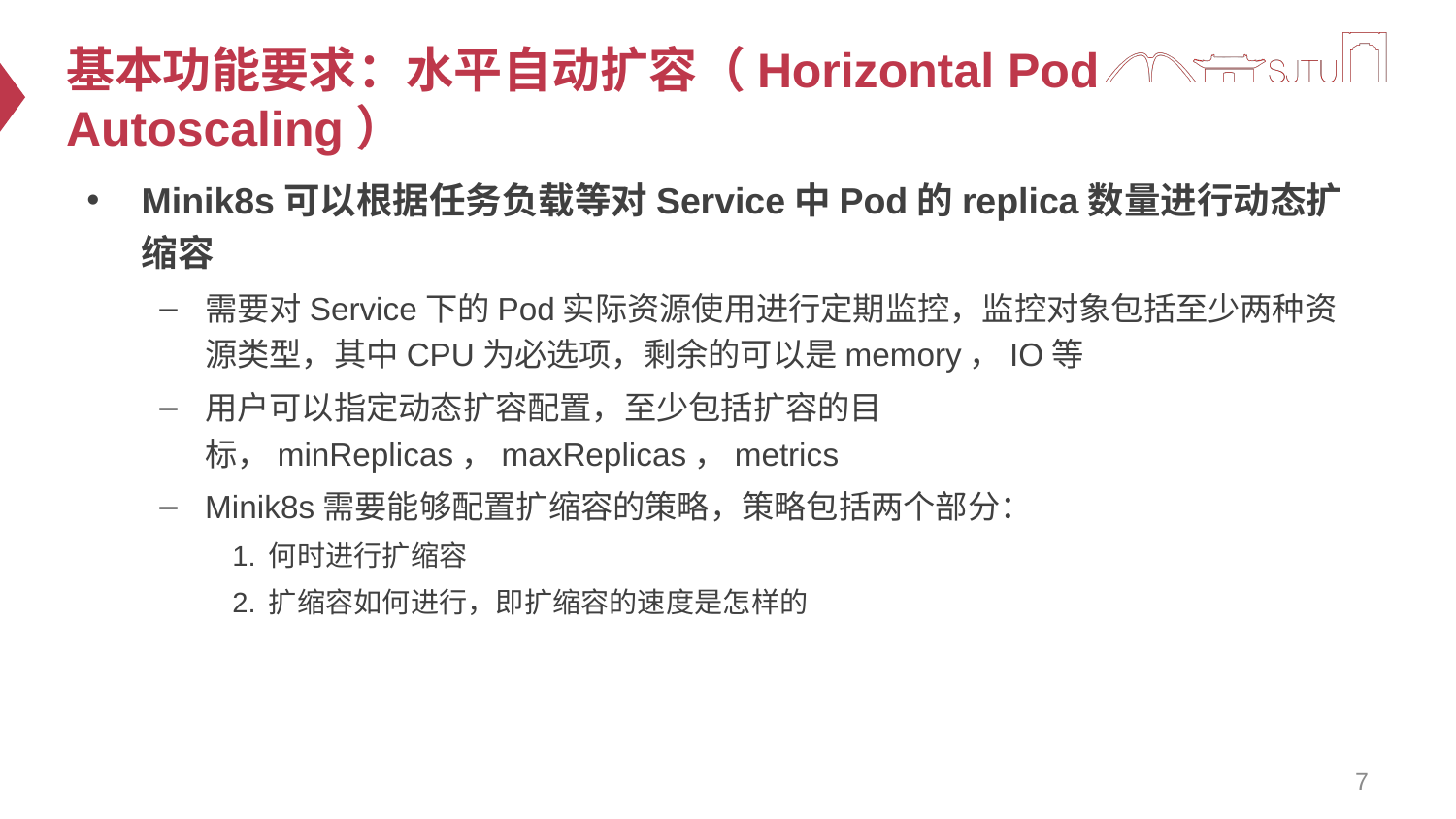

# 基本功能要求：水平自动扩容（Horizontal Pod Autoscaling）
Minik8s可以根据任务负载等对Service中Pod的replica数量进行动态扩缩容
需要对Service下的Pod实际资源使用进行定期监控，监控对象包括至少两种资源类型，其中CPU为必选项，剩余的可以是memory，IO等
用户可以指定动态扩容配置，至少包括扩容的目标，minReplicas，maxReplicas，metrics
Minik8s需要能够配置扩缩容的策略，策略包括两个部分：
何时进行扩缩容
扩缩容如何进行，即扩缩容的速度是怎样的

7